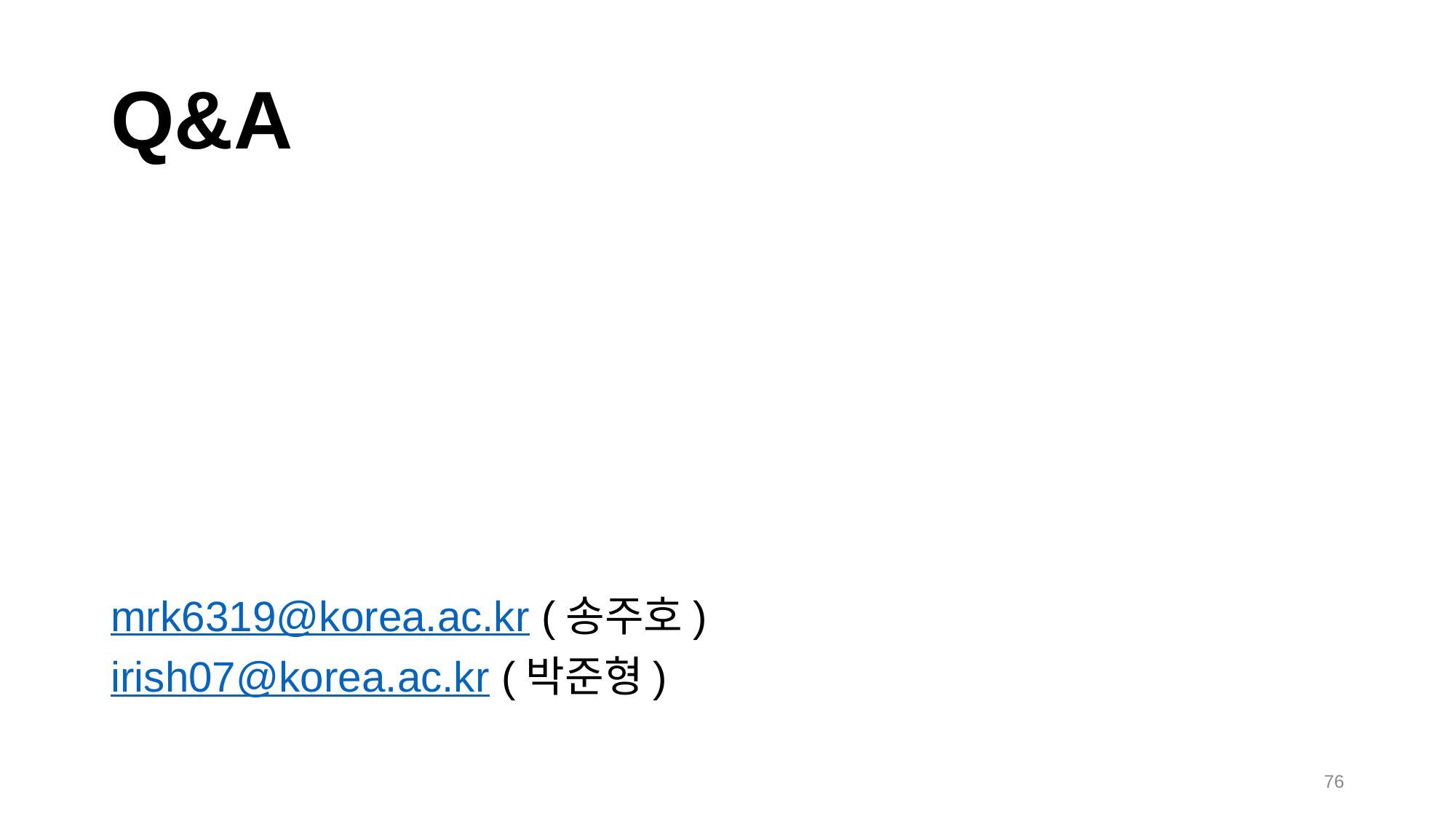

# Q&A

mrk6319@korea.ac.kr (송주호)
irish07@korea.ac.kr (박준형)
76